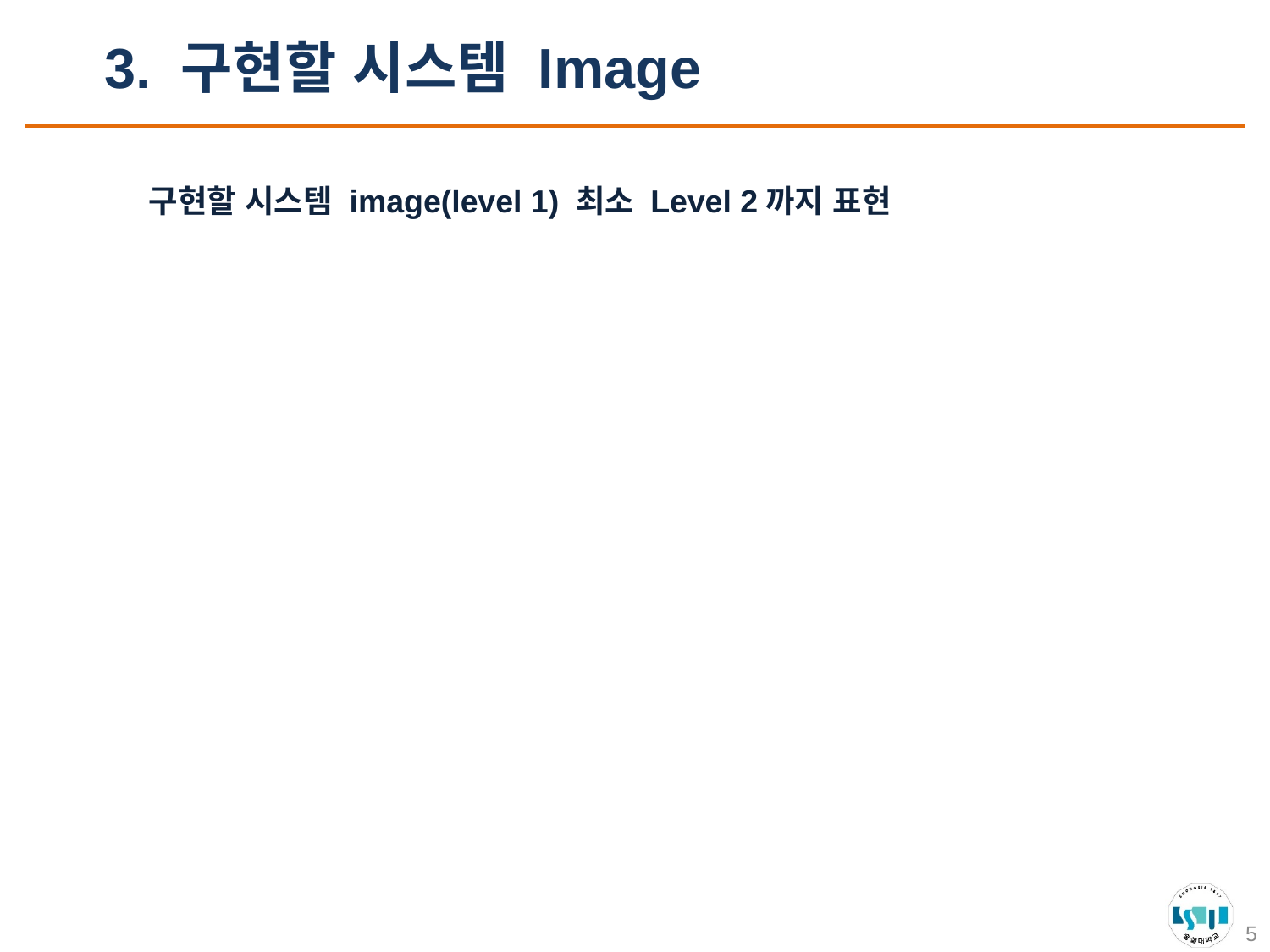

3. 구현할 시스템 Image
구현할 시스템 image(level 1) 최소 Level 2까지 표현
5